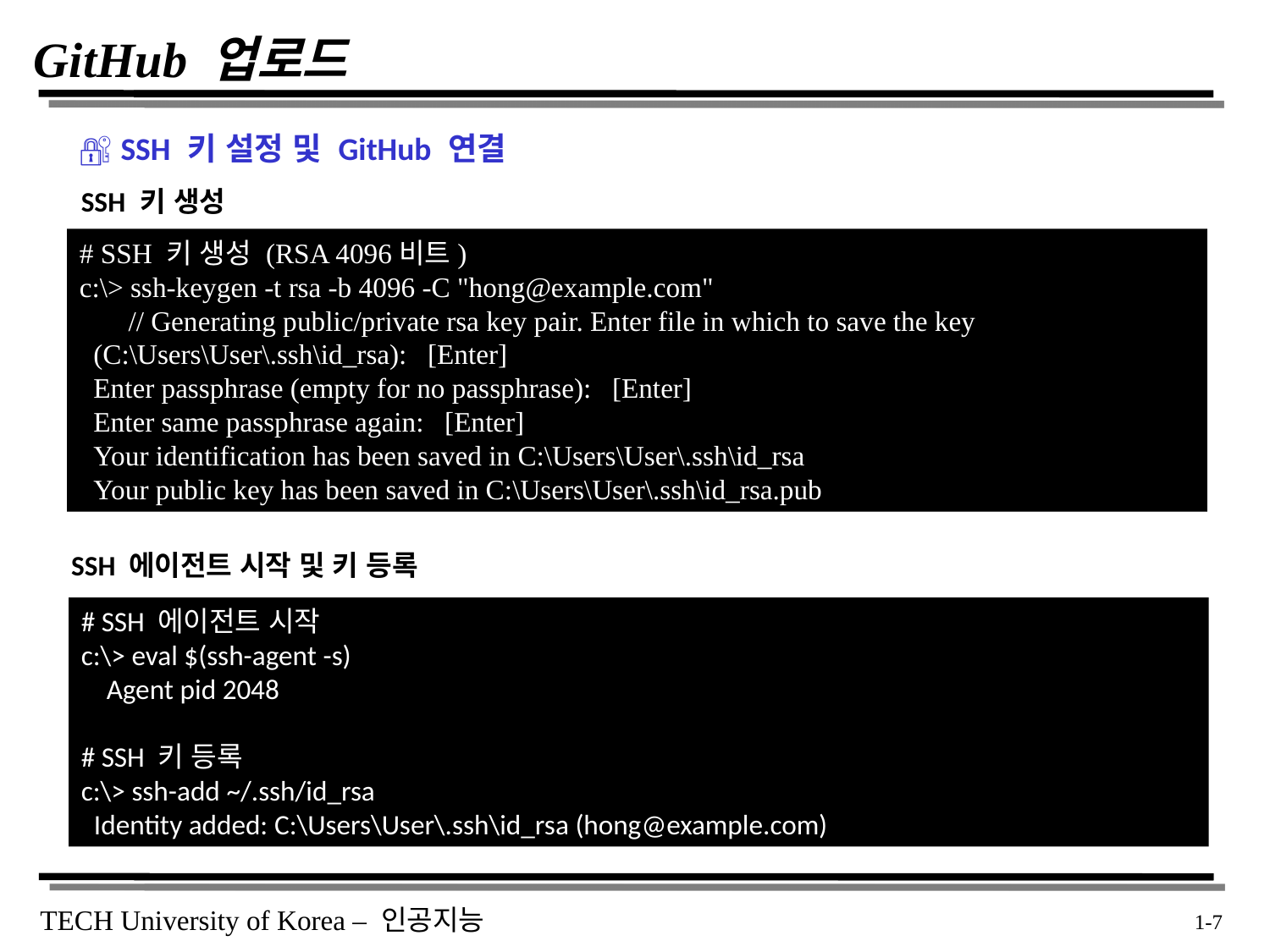

# GitHub 업로드
🔐 SSH 키 설정 및 GitHub 연결

SSH 키 생성
# SSH 키 생성 (RSA 4096비트)
c:\> ssh-keygen -t rsa -b 4096 -C "hong@example.com"
       // Generating public/private rsa key pair. Enter file in which to save the key
  (C:\Users\User\.ssh\id_rsa):   [Enter]
  Enter passphrase (empty for no passphrase):   [Enter]
  Enter same passphrase again:   [Enter]
  Your identification has been saved in C:\Users\User\.ssh\id_rsa
  Your public key has been saved in C:\Users\User\.ssh\id_rsa.pub
SSH 에이전트 시작 및 키 등록
# SSH 에이전트 시작
c:\> eval $(ssh-agent -s)
    Agent pid 2048

# SSH 키 등록
c:\> ssh-add ~/.ssh/id_rsa
  Identity added: C:\Users\User\.ssh\id_rsa (hong@example.com)
 1-7